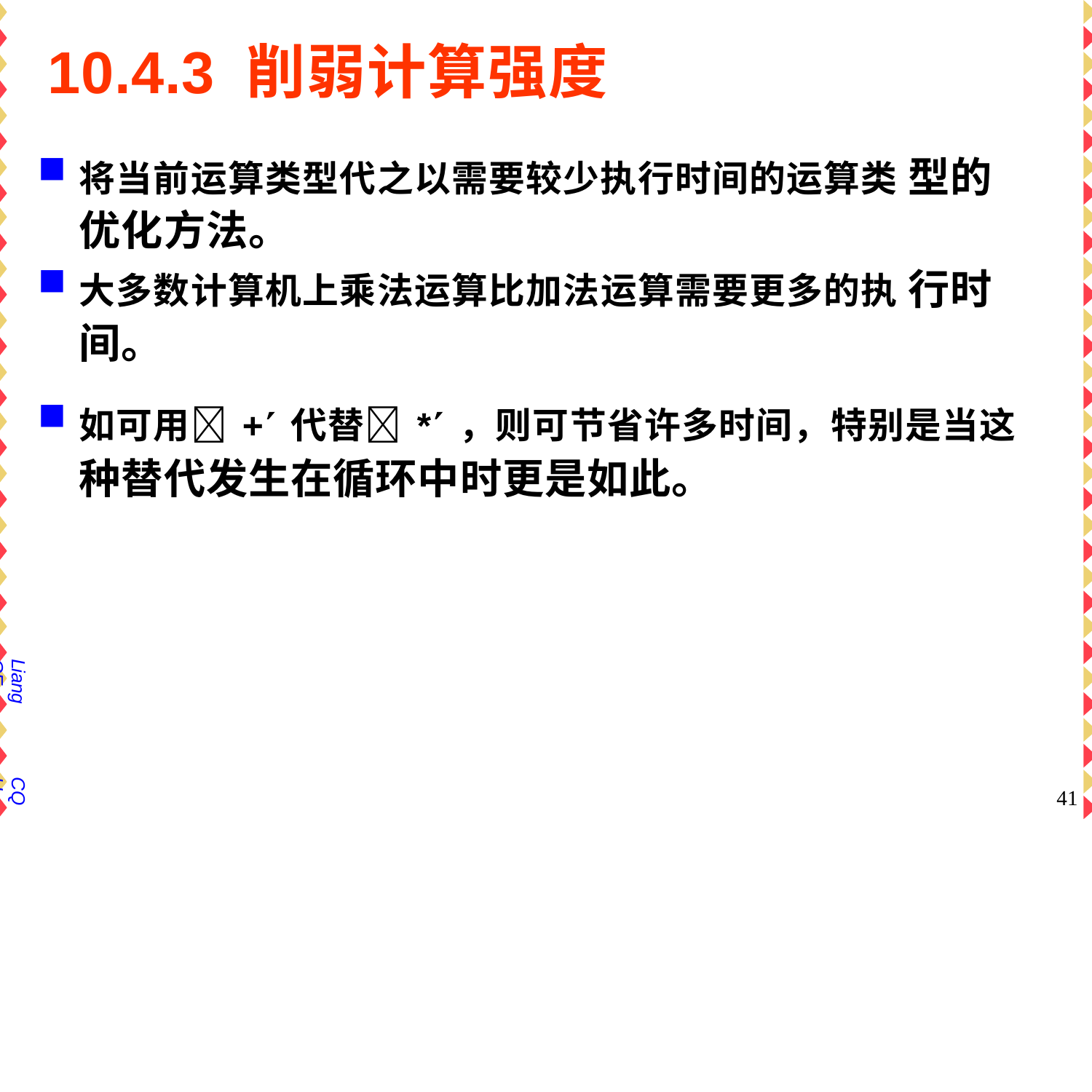

# 10.4.3 削弱计算强度
将当前运算类型代之以需要较少执行时间的运算类 型的优化方法。
大多数计算机上乘法运算比加法运算需要更多的执 行时间。
如可用′+′代替′*′，则可节省许多时间，特别是当这 种替代发生在循环中时更是如此。
Liang GE
CQU
41